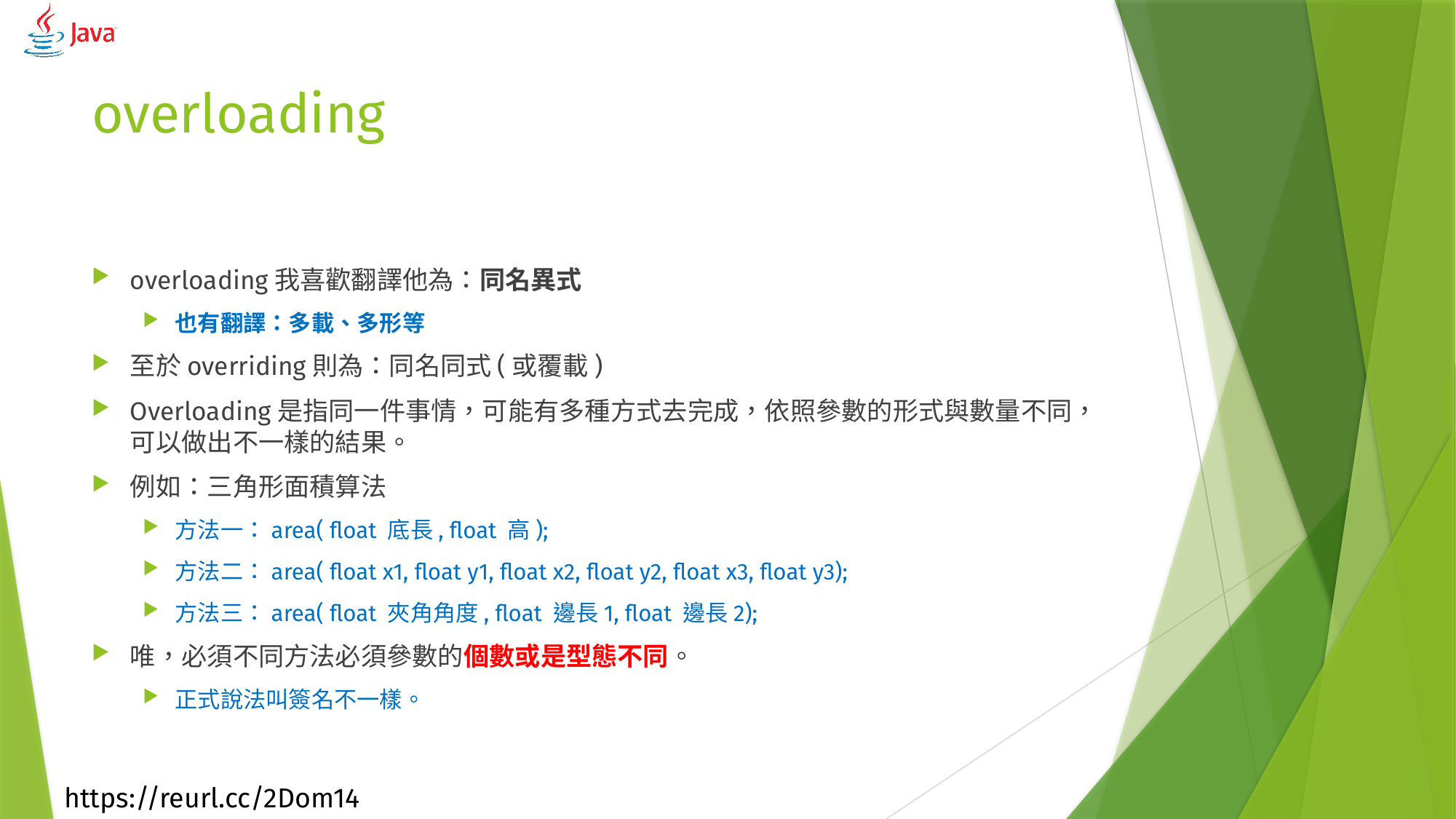

# overloading
overloading我喜歡翻譯他為：同名異式
也有翻譯：多載、多形等
至於overriding則為：同名同式(或覆載)
Overloading是指同一件事情，可能有多種方式去完成，依照參數的形式與數量不同，可以做出不一樣的結果。
例如：三角形面積算法
方法一：area( float 底長, float 高);
方法二：area( float x1, float y1, float x2, float y2, float x3, float y3);
方法三：area( float 夾角角度, float 邊長1, float 邊長2);
唯，必須不同方法必須參數的個數或是型態不同。
正式說法叫簽名不一樣。